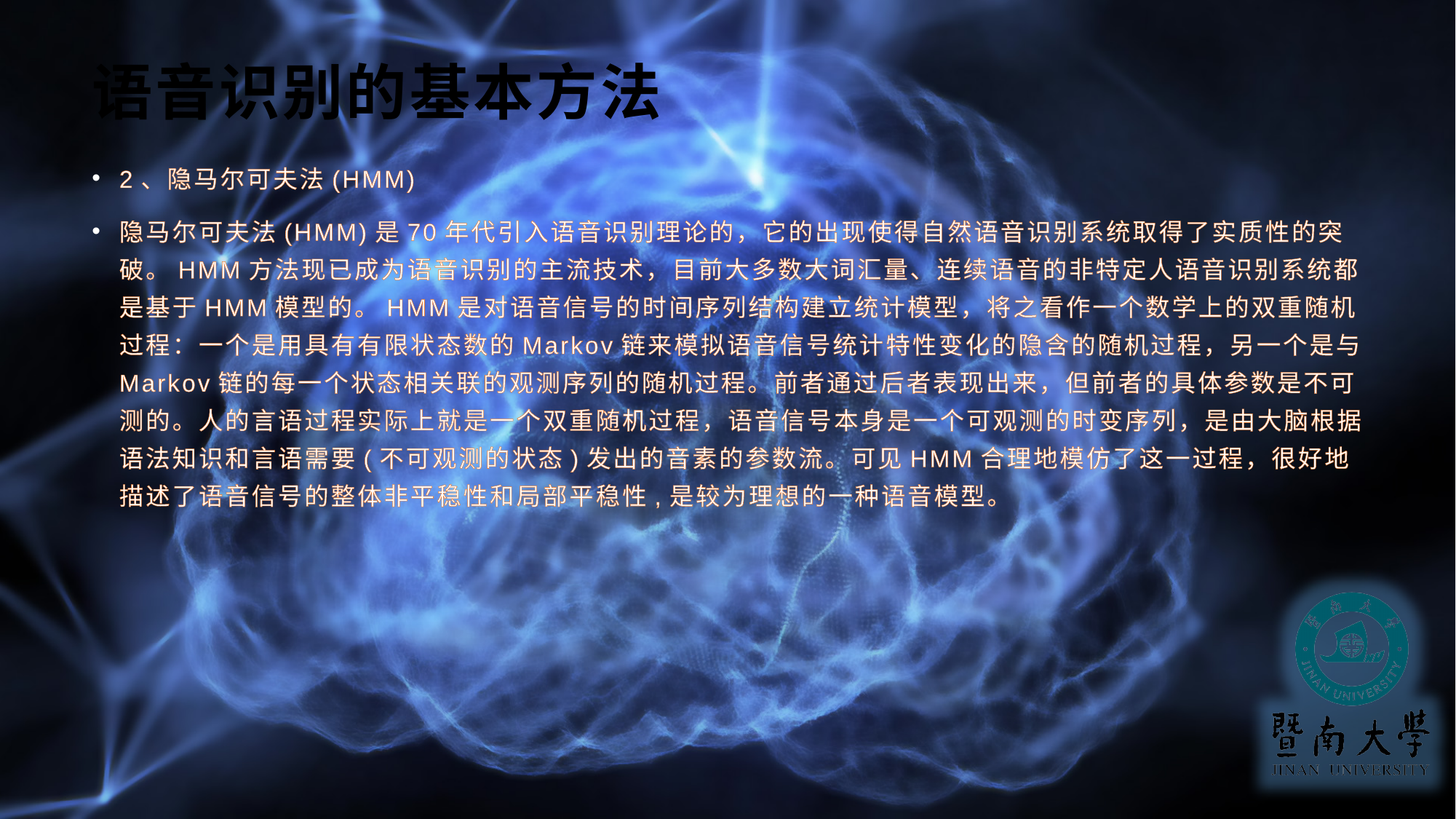

# 语音识别的基本方法
2、隐马尔可夫法(HMM)
隐马尔可夫法(HMM)是70年代引入语音识别理论的，它的出现使得自然语音识别系统取得了实质性的突破。HMM方法现已成为语音识别的主流技术，目前大多数大词汇量、连续语音的非特定人语音识别系统都是基于HMM模型的。HMM是对语音信号的时间序列结构建立统计模型，将之看作一个数学上的双重随机过程：一个是用具有有限状态数的Markov链来模拟语音信号统计特性变化的隐含的随机过程，另一个是与Markov链的每一个状态相关联的观测序列的随机过程。前者通过后者表现出来，但前者的具体参数是不可测的。人的言语过程实际上就是一个双重随机过程，语音信号本身是一个可观测的时变序列，是由大脑根据语法知识和言语需要(不可观测的状态)发出的音素的参数流。可见HMM合理地模仿了这一过程，很好地描述了语音信号的整体非平稳性和局部平稳性,是较为理想的一种语音模型。